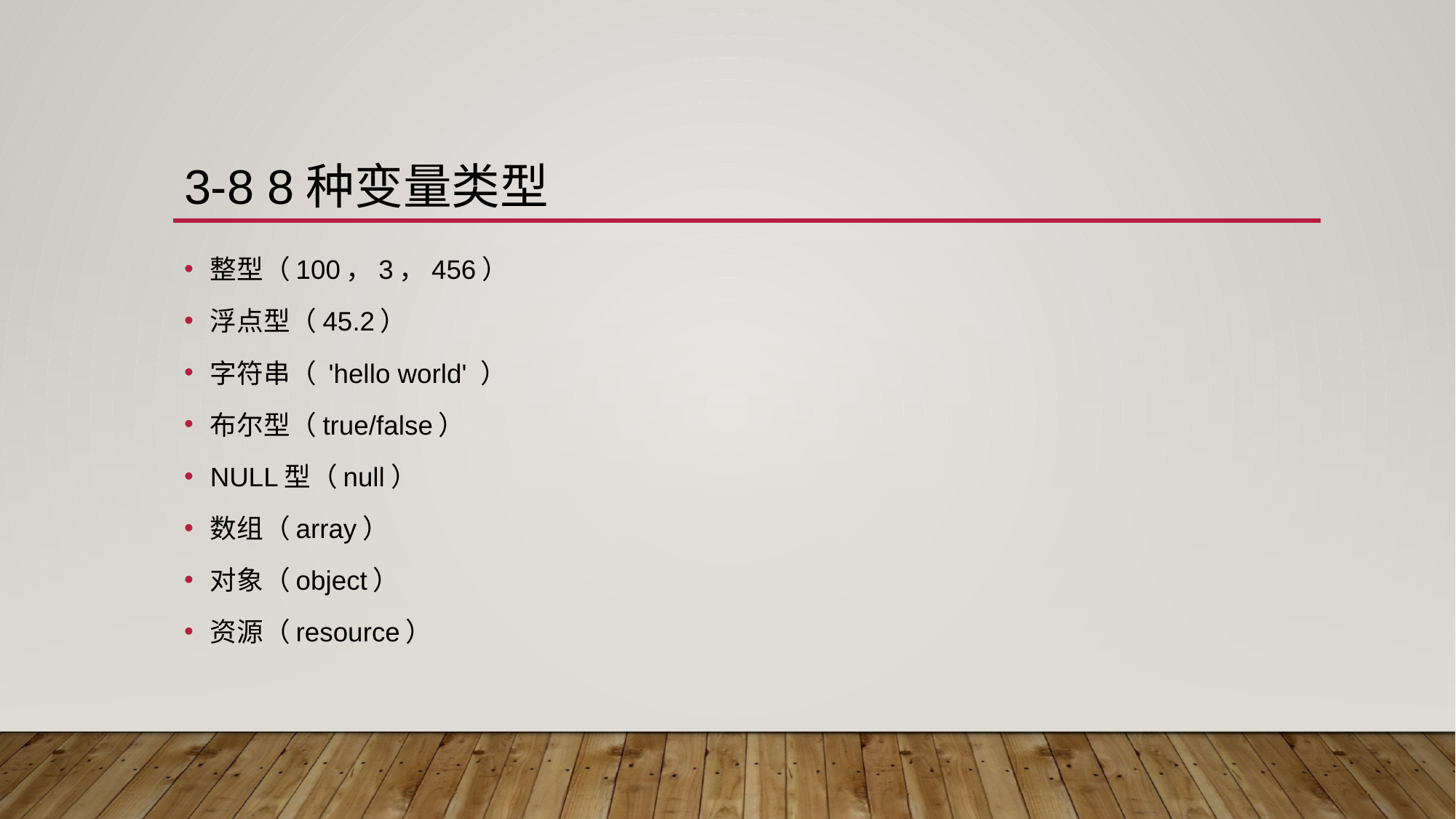

# 3-8 8种变量类型
整型（100，3，456）
浮点型（45.2）
字符串（ 'hello world' ）
布尔型（true/false）
NULL型（null）
数组（array）
对象（object）
资源（resource）